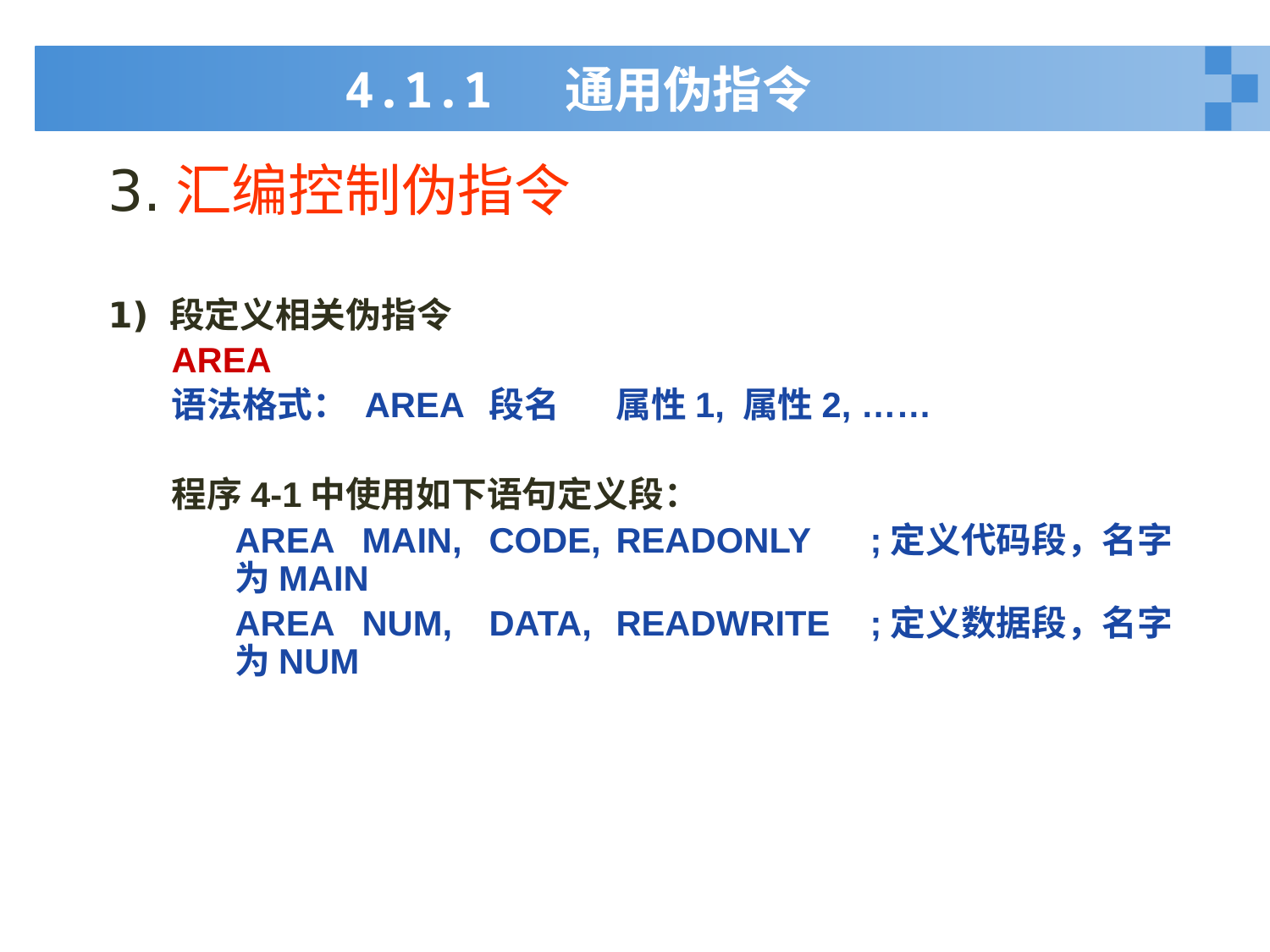

# 4.1.1  通用伪指令
3.汇编控制伪指令

1) 段定义相关伪指令
AREA
语法格式： AREA	段名 	属性1, 属性2, ……

程序4-1中使用如下语句定义段：
	AREA	MAIN,	CODE,	READONLY	;定义代码段，名字为MAIN
	AREA	NUM,	DATA,	READWRITE	;定义数据段，名字为NUM